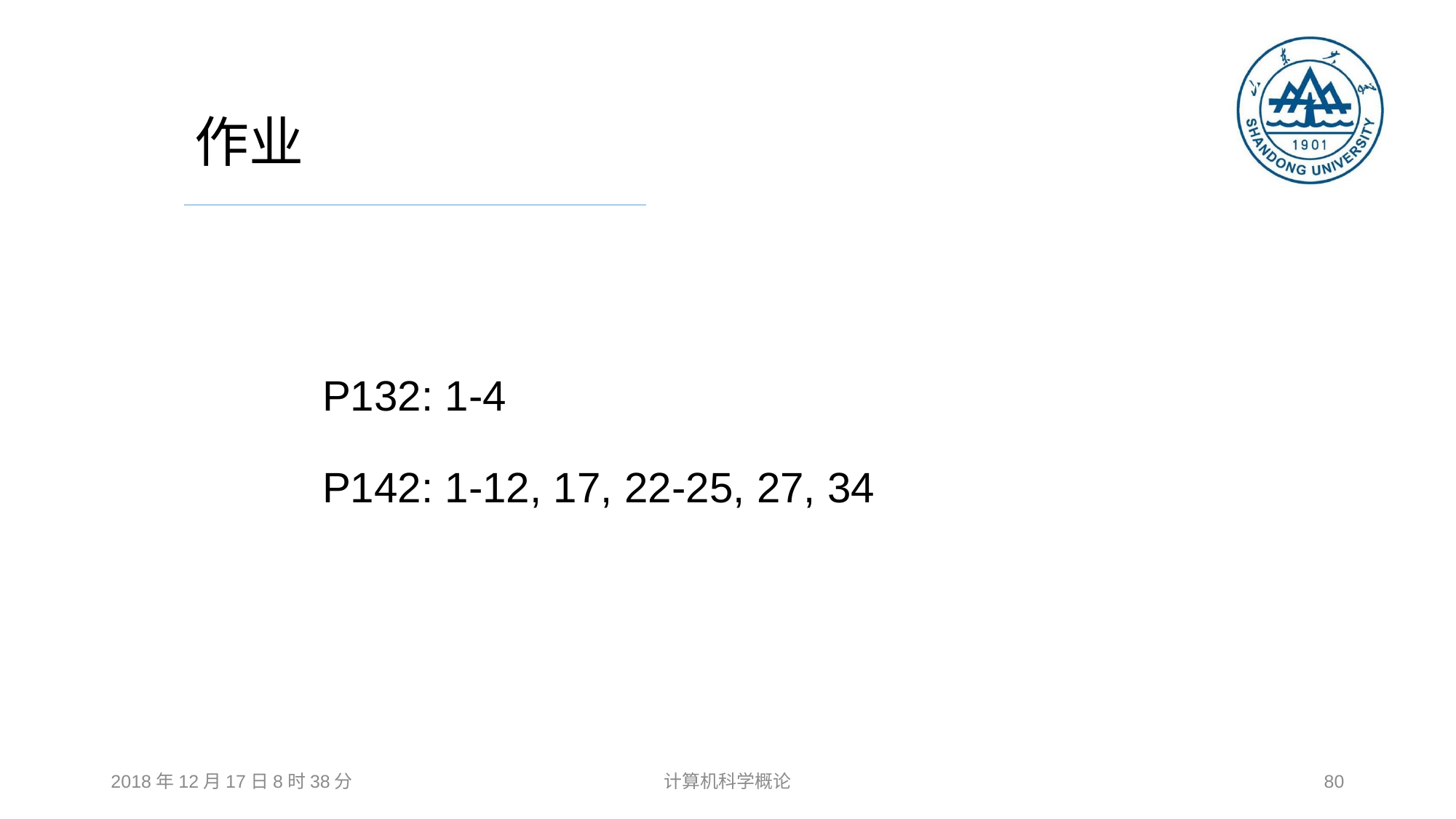

作业
P132: 1-4
P142: 1-12, 17, 22-25, 27, 34
2018年12月17日8时38分
计算机科学概论
80